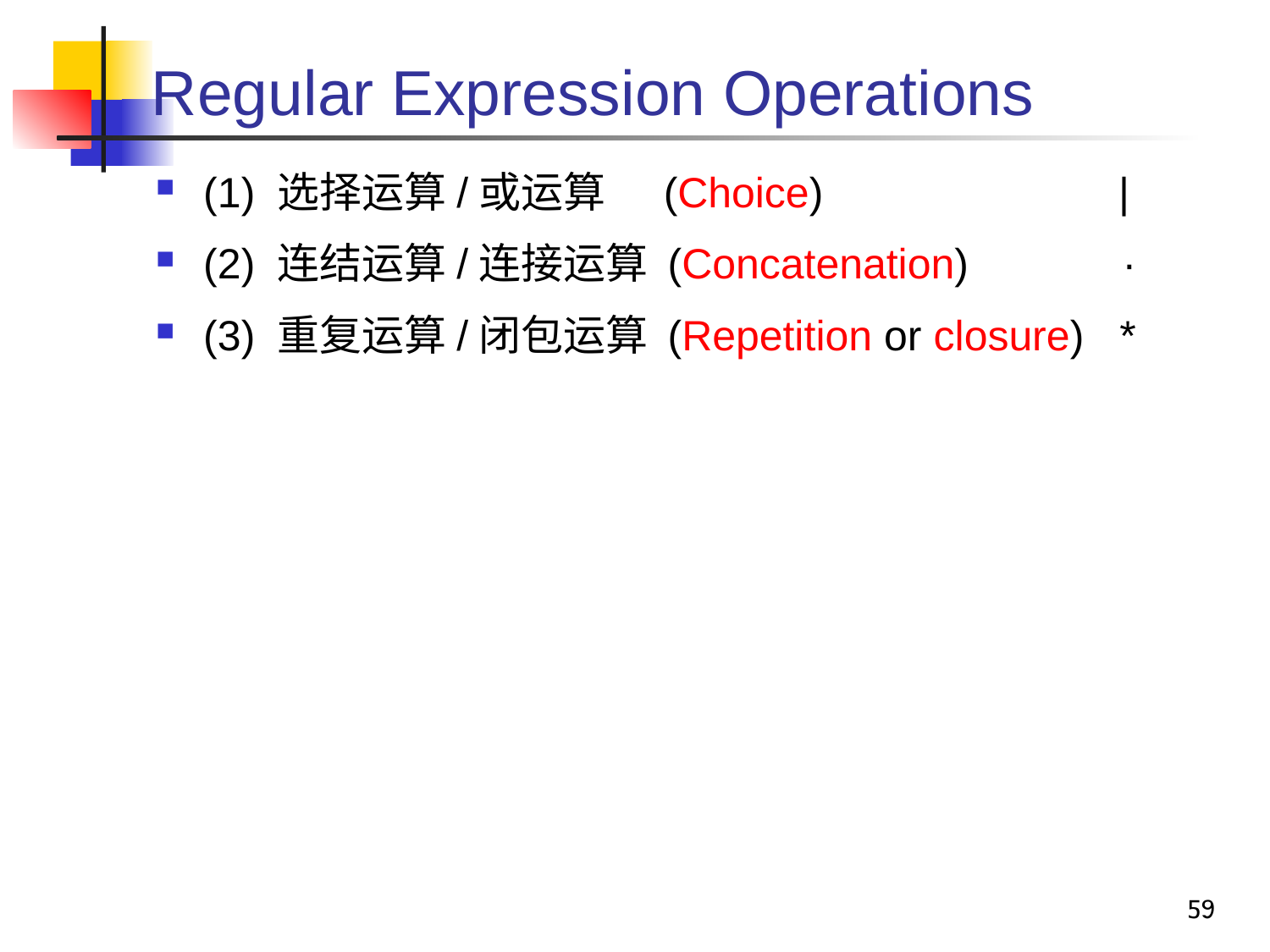

# Regular Expression Operations
(1) 选择运算/或运算     (Choice)                         |
(2) 连结运算/连接运算 (Concatenation)             ·
(3) 重复运算/闭包运算 (Repetition or closure)   *
59